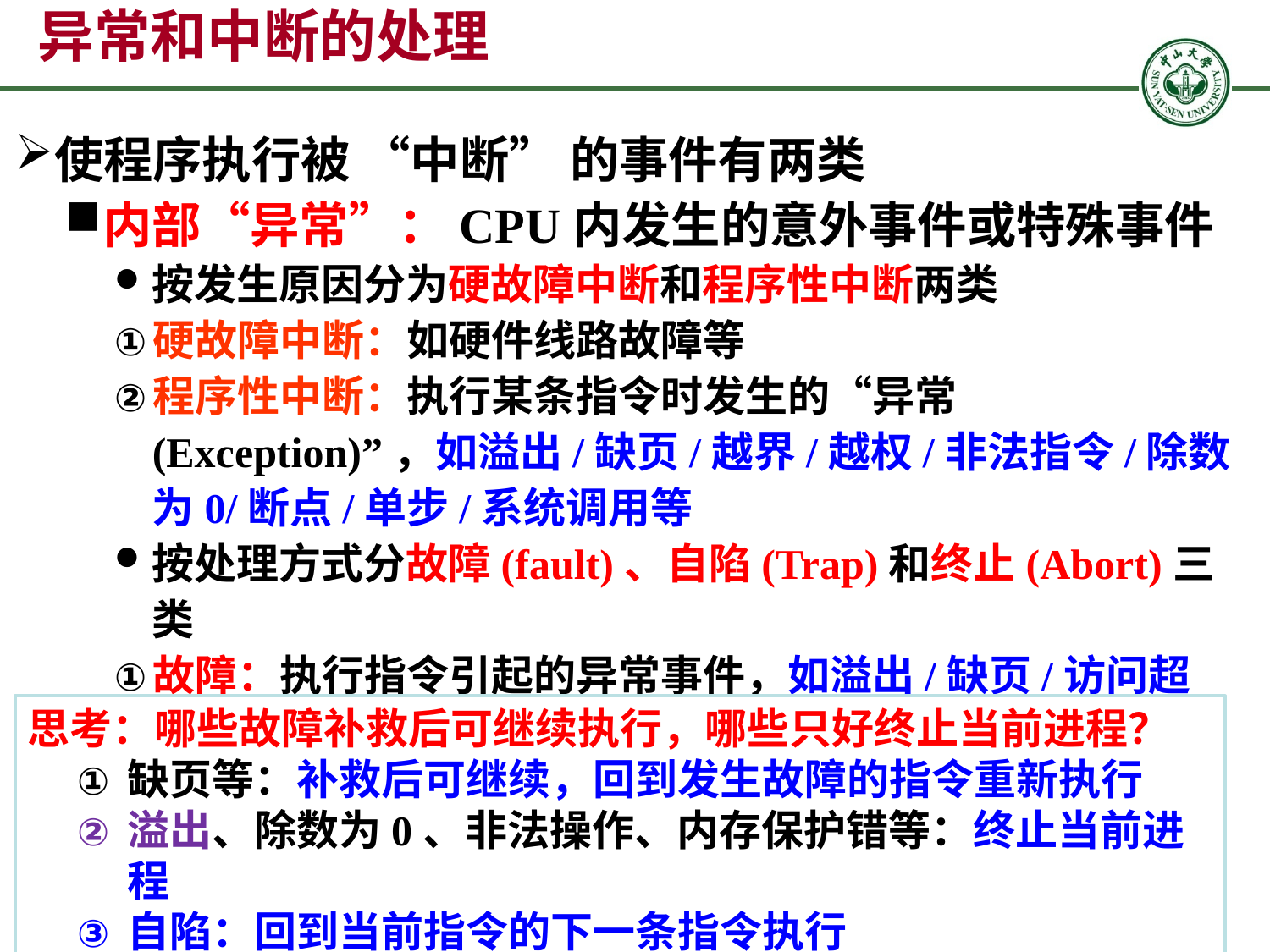

# 异常和中断的处理
使程序执行被 “中断” 的事件有两类
内部“异常”：CPU内发生的意外事件或特殊事件
按发生原因分为硬故障中断和程序性中断两类
硬故障中断：如硬件线路故障等
程序性中断：执行某条指令时发生的“异常(Exception)”，如溢出/缺页/越界/越权/非法指令/除数为0/断点/单步/系统调用等
按处理方式分故障(fault)、自陷(Trap)和终止(Abort)三类
故障：执行指令引起的异常事件，如溢出/缺页/访问超时

思考：哪些故障补救后可继续执行，哪些只好终止当前进程？
缺页等：补救后可继续，回到发生故障的指令重新执行
溢出、除数为0、非法操作、内存保护错等：终止当前进程
自陷：回到当前指令的下一条指令执行